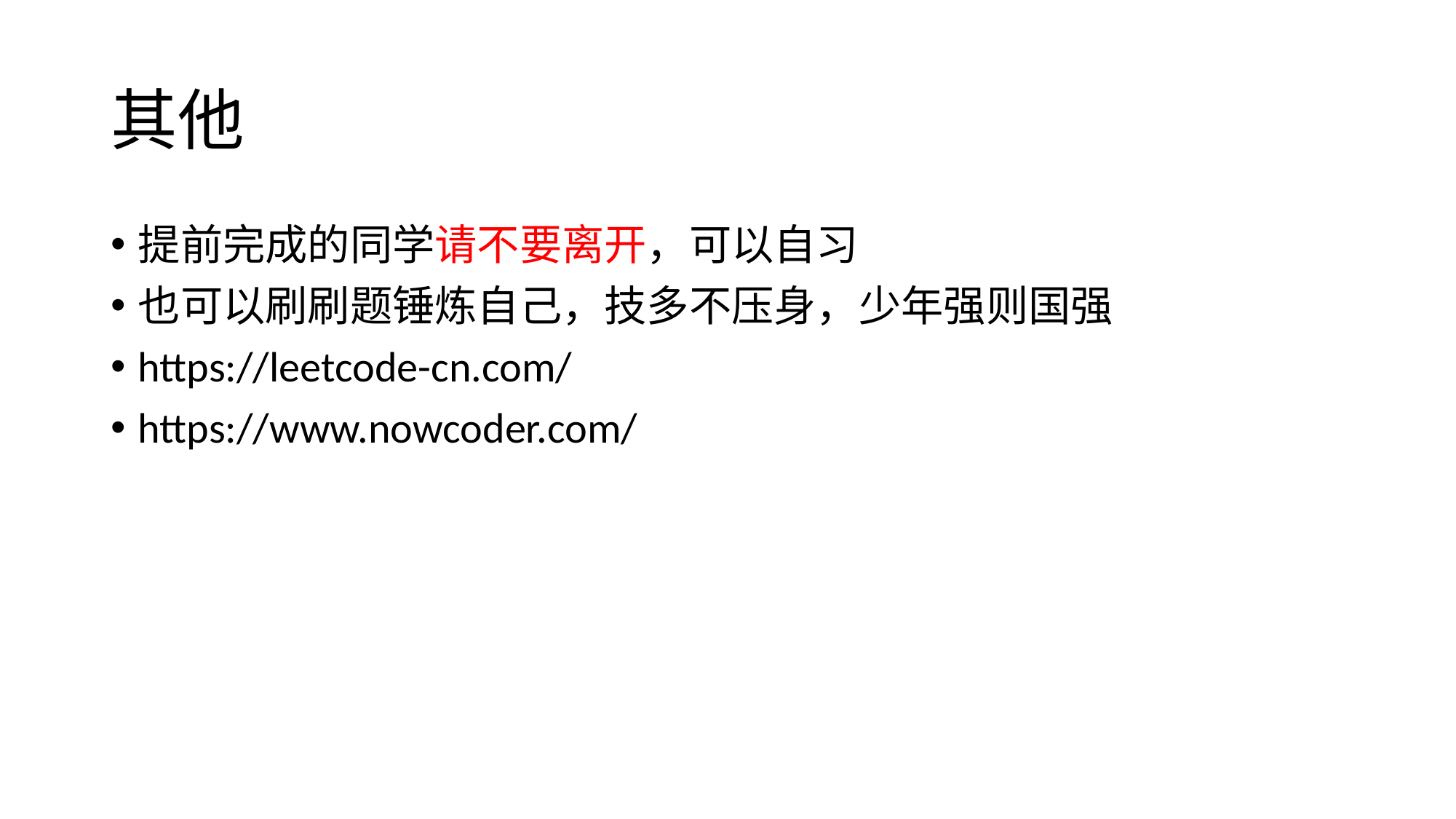

# 其他
提前完成的同学请不要离开，可以自习
也可以刷刷题锤炼自己，技多不压身，少年强则国强
https://leetcode-cn.com/
https://www.nowcoder.com/